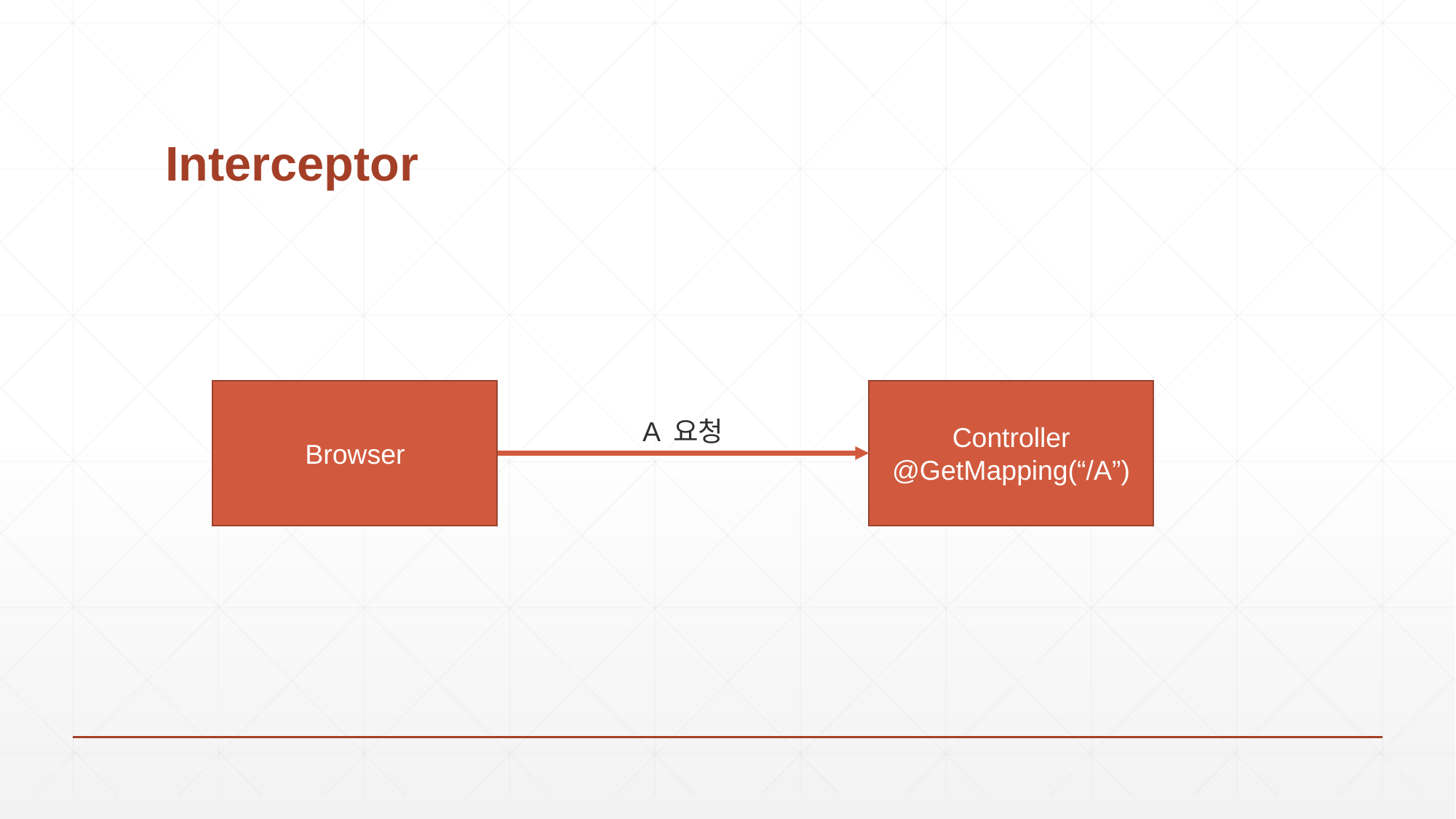

# Interceptor

Browser
Controller
@GetMapping(“/A”)
A 요청